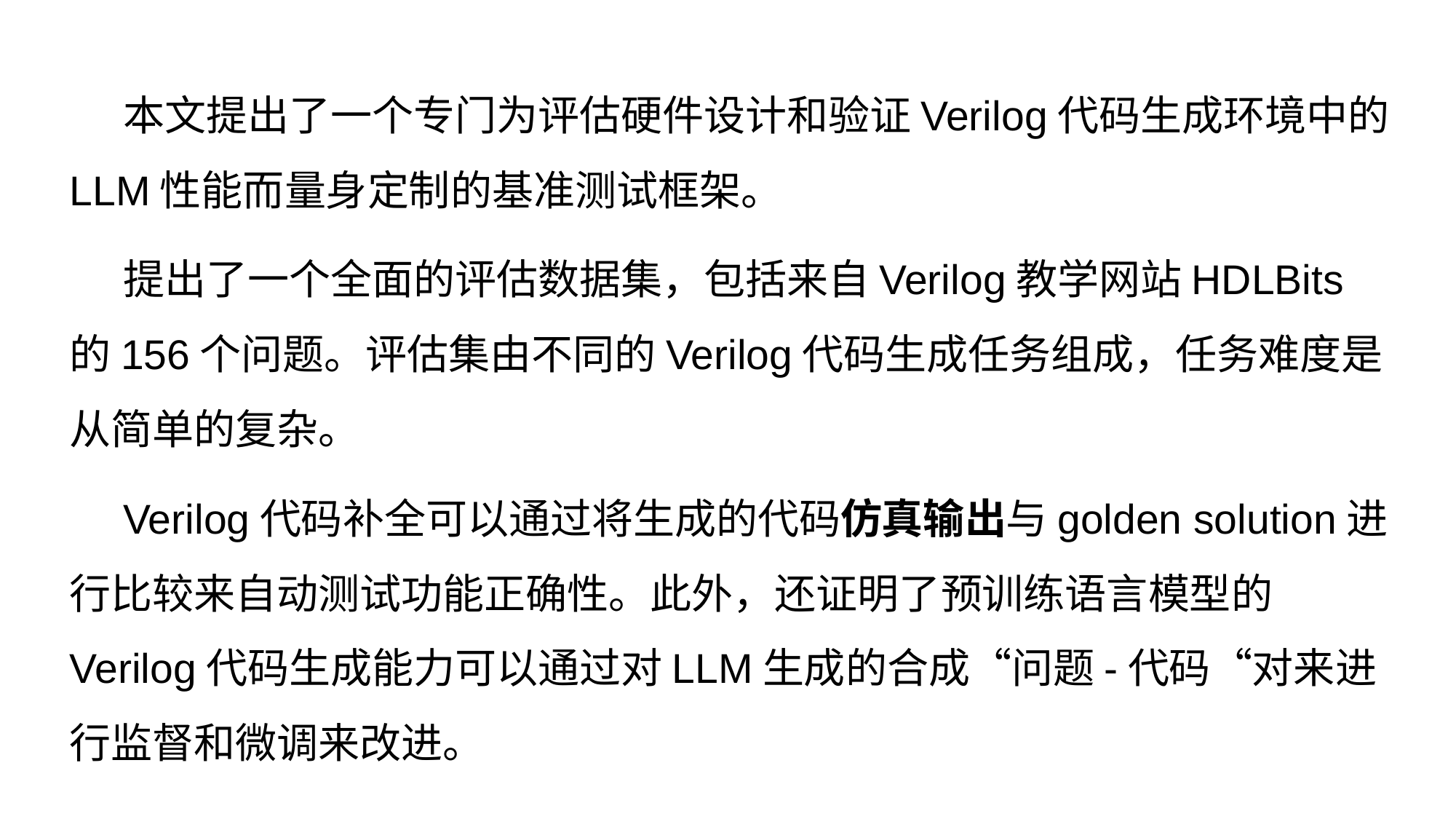

本文提出了一个专门为评估硬件设计和验证Verilog代码生成环境中的LLM性能而量身定制的基准测试框架。
提出了一个全面的评估数据集，包括来自Verilog教学网站HDLBits的156个问题。评估集由不同的Verilog代码生成任务组成，任务难度是从简单的复杂。
Verilog代码补全可以通过将生成的代码仿真输出与golden solution进行比较来自动测试功能正确性。此外，还证明了预训练语言模型的Verilog代码生成能力可以通过对LLM生成的合成“问题-代码“对来进行监督和微调来改进。